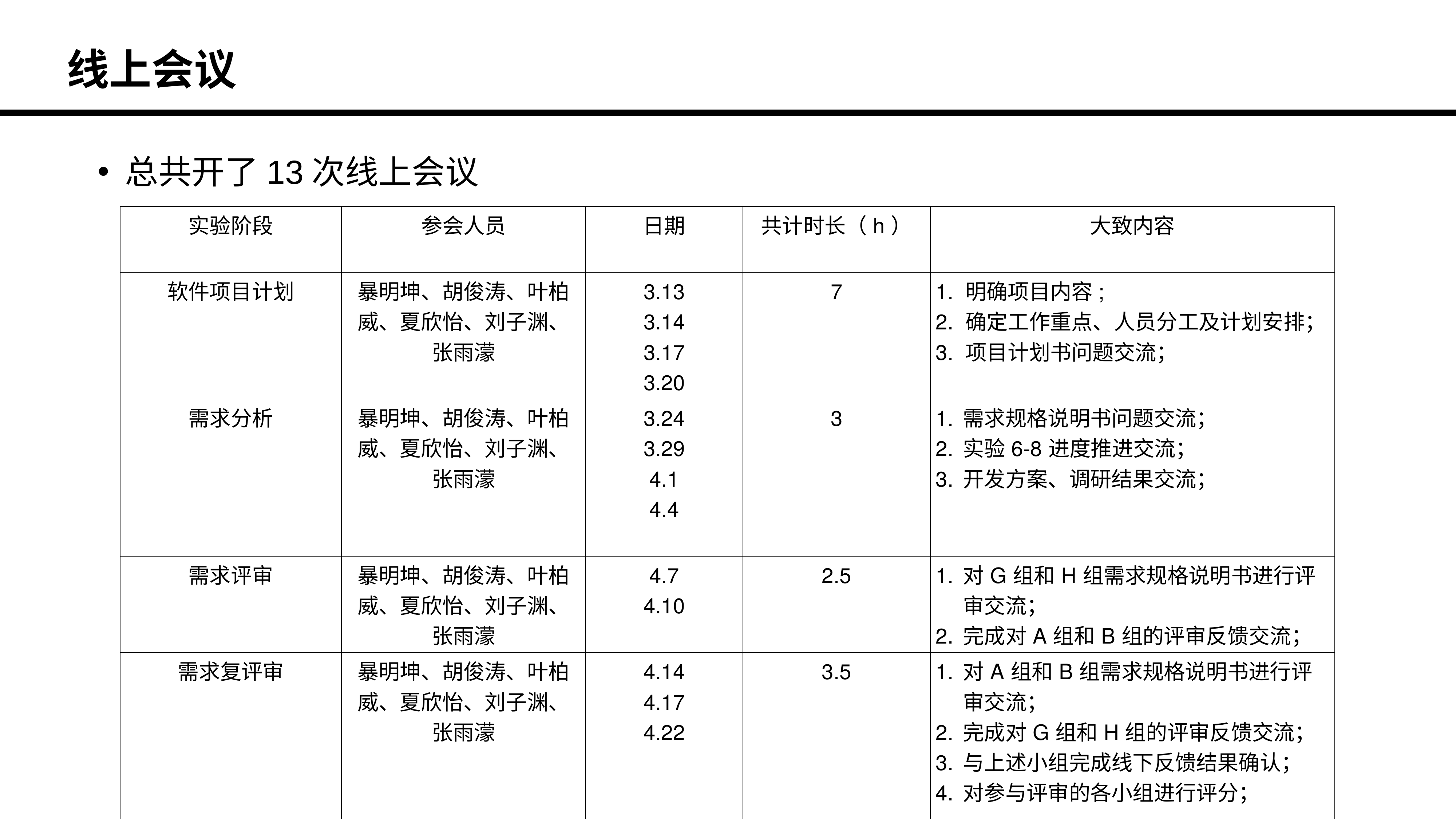

线上会议

总共开了13次线上会议
| 实验阶段 | 参会人员 | 日期 | 共计时长（h） | 大致内容 |
| --- | --- | --- | --- | --- |
| 软件项目计划 | 暴明坤、胡俊涛、叶柏威、夏欣怡、刘子渊、张雨濛 | 3.13 3.14 3.17 3.20 | 7 | 1. 明确项目内容; 2. 确定工作重点、人员分工及计划安排； 3. 项目计划书问题交流； |
| 需求分析 | 暴明坤、胡俊涛、叶柏威、夏欣怡、刘子渊、张雨濛 | 3.24 3.29 4.1 4.4 | 3 | 需求规格说明书问题交流； 实验6-8进度推进交流； 开发方案、调研结果交流； |
| 需求评审 | 暴明坤、胡俊涛、叶柏威、夏欣怡、刘子渊、张雨濛 | 4.7 4.10 | 2.5 | 对G组和H组需求规格说明书进行评审交流； 完成对A组和B组的评审反馈交流； |
| 需求复评审 | 暴明坤、胡俊涛、叶柏威、夏欣怡、刘子渊、张雨濛 | 4.14 4.17 4.22 | 3.5 | 对A组和B组需求规格说明书进行评审交流； 完成对G组和H组的评审反馈交流； 与上述小组完成线下反馈结果确认； 对参与评审的各小组进行评分； |